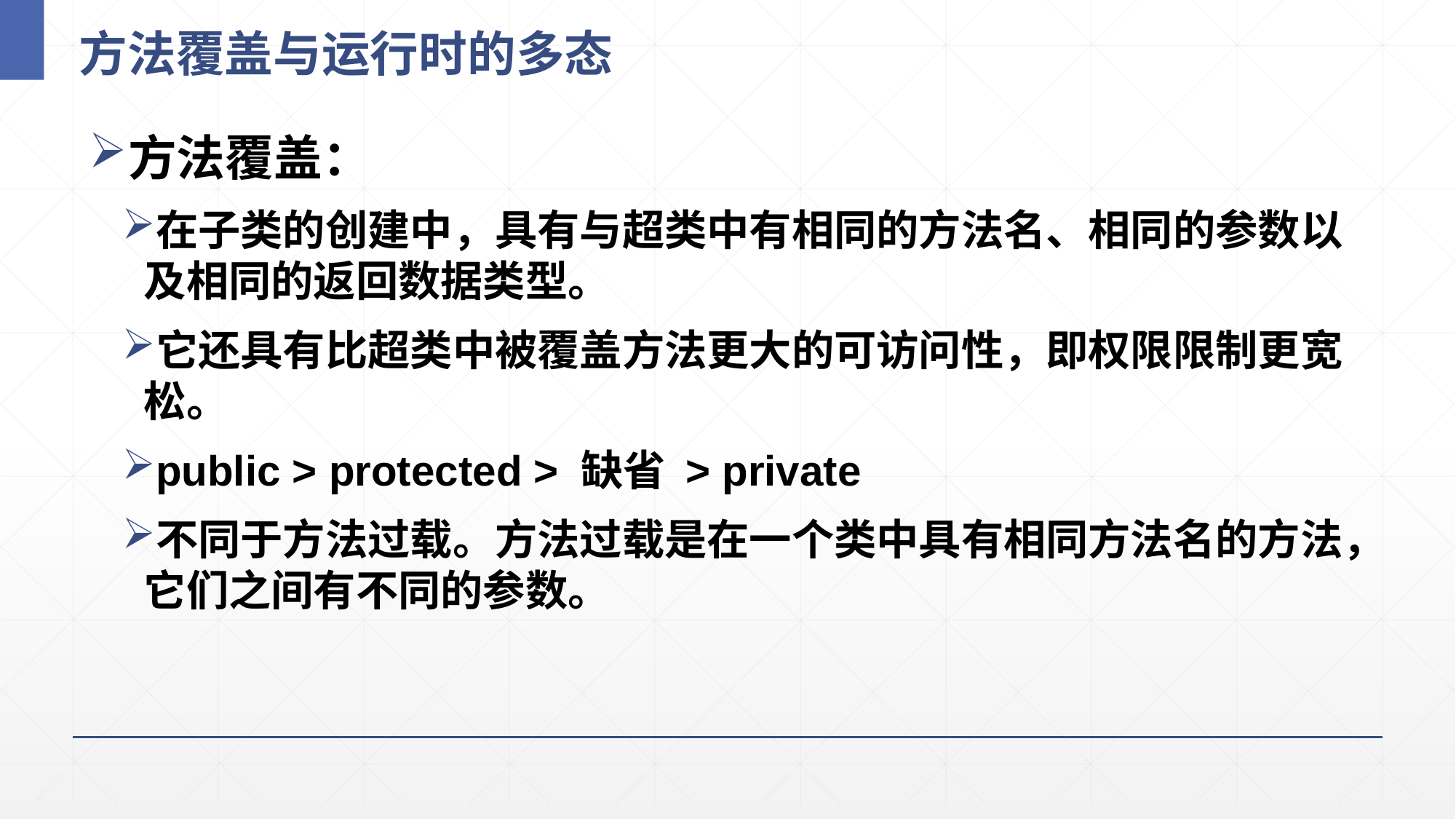

# 方法覆盖与运行时的多态
方法覆盖：
在子类的创建中，具有与超类中有相同的方法名、相同的参数以及相同的返回数据类型。
它还具有比超类中被覆盖方法更大的可访问性，即权限限制更宽松。
public > protected > 缺省 > private
不同于方法过载。方法过载是在一个类中具有相同方法名的方法，它们之间有不同的参数。